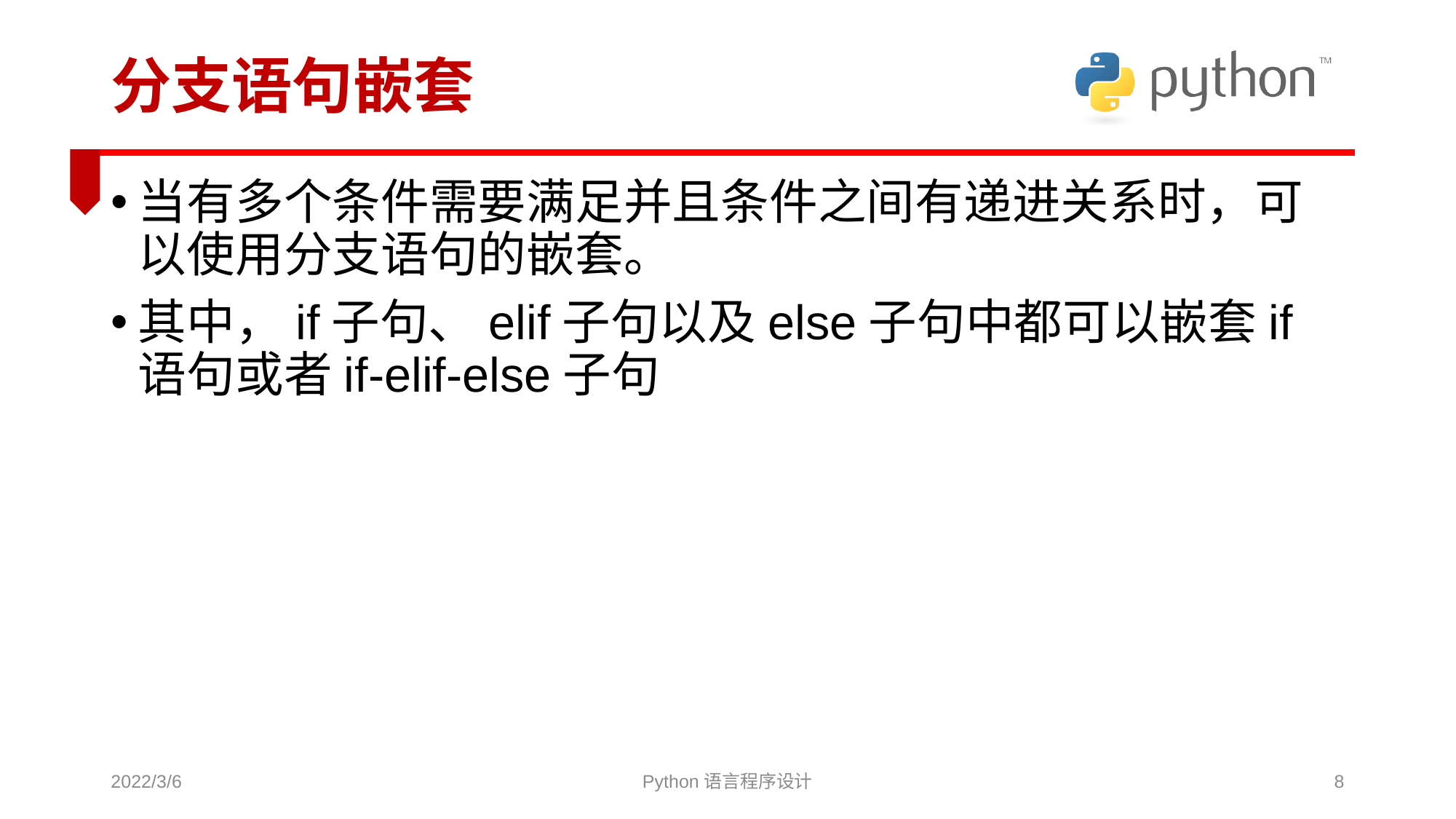

# 分支语句嵌套
当有多个条件需要满足并且条件之间有递进关系时，可以使用分支语句的嵌套。
其中，if子句、elif子句以及else子句中都可以嵌套if语句或者if-elif-else子句
2022/3/6
Python语言程序设计
8